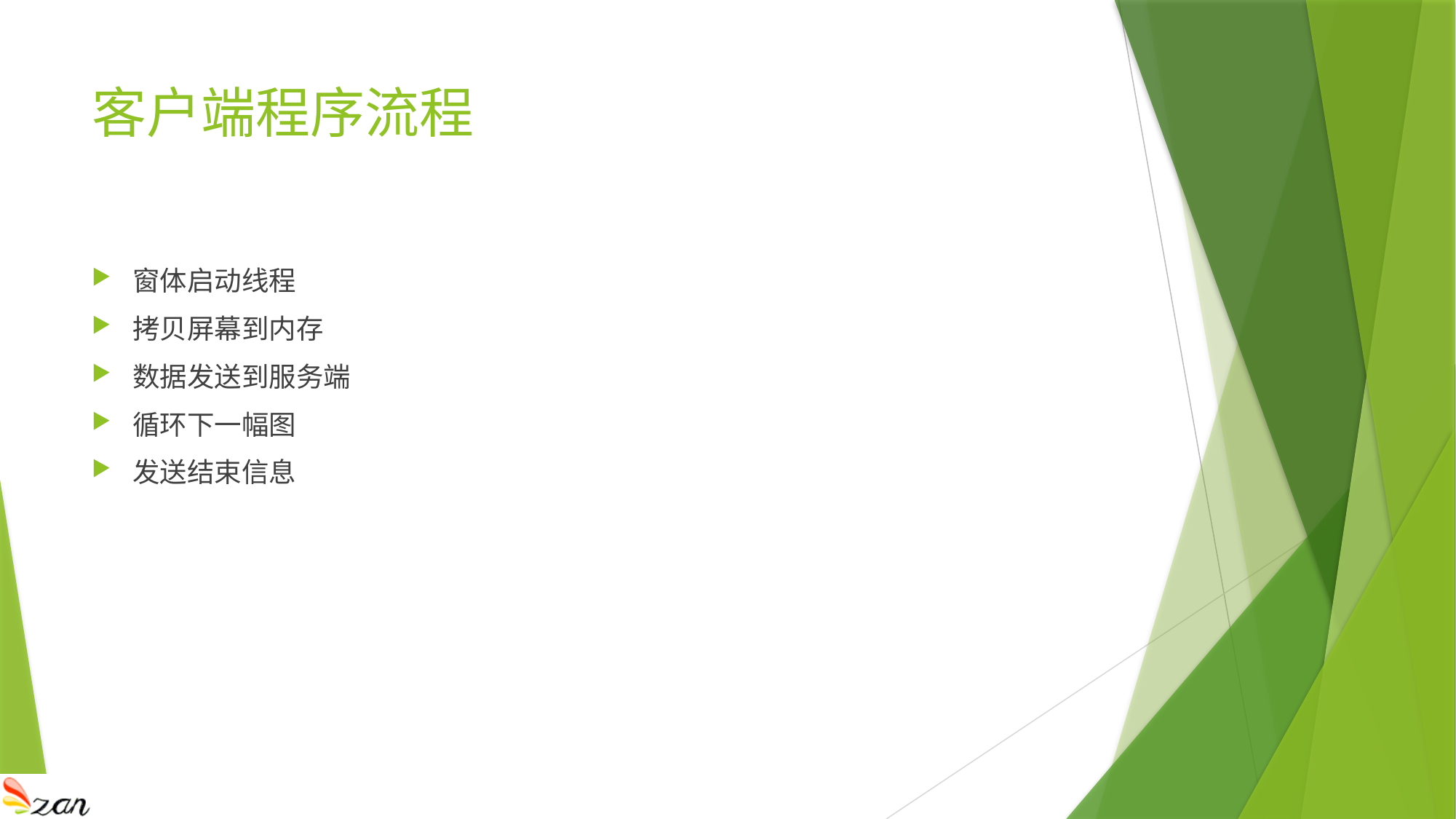

# 客户端程序流程
窗体启动线程
拷贝屏幕到内存
数据发送到服务端
循环下一幅图
发送结束信息